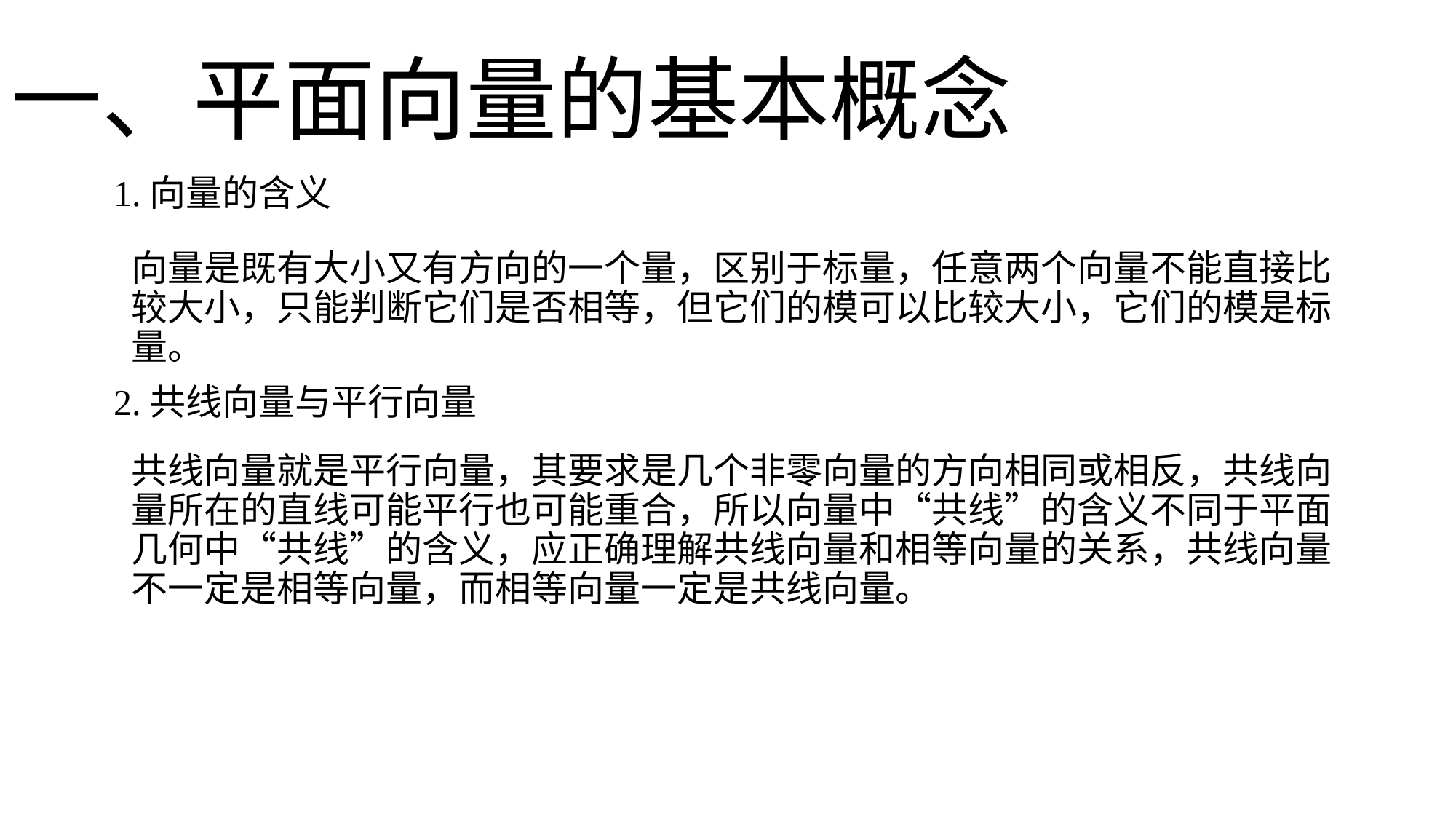

一、平面向量的基本概念
1.向量的含义
向量是既有大小又有方向的一个量，区别于标量，任意两个向量不能直接比较大小，只能判断它们是否相等，但它们的模可以比较大小，它们的模是标量。

2.共线向量与平行向量
共线向量就是平行向量，其要求是几个非零向量的方向相同或相反，共线向量所在的直线可能平行也可能重合，所以向量中“共线”的含义不同于平面几何中“共线”的含义，应正确理解共线向量和相等向量的关系，共线向量不一定是相等向量，而相等向量一定是共线向量。